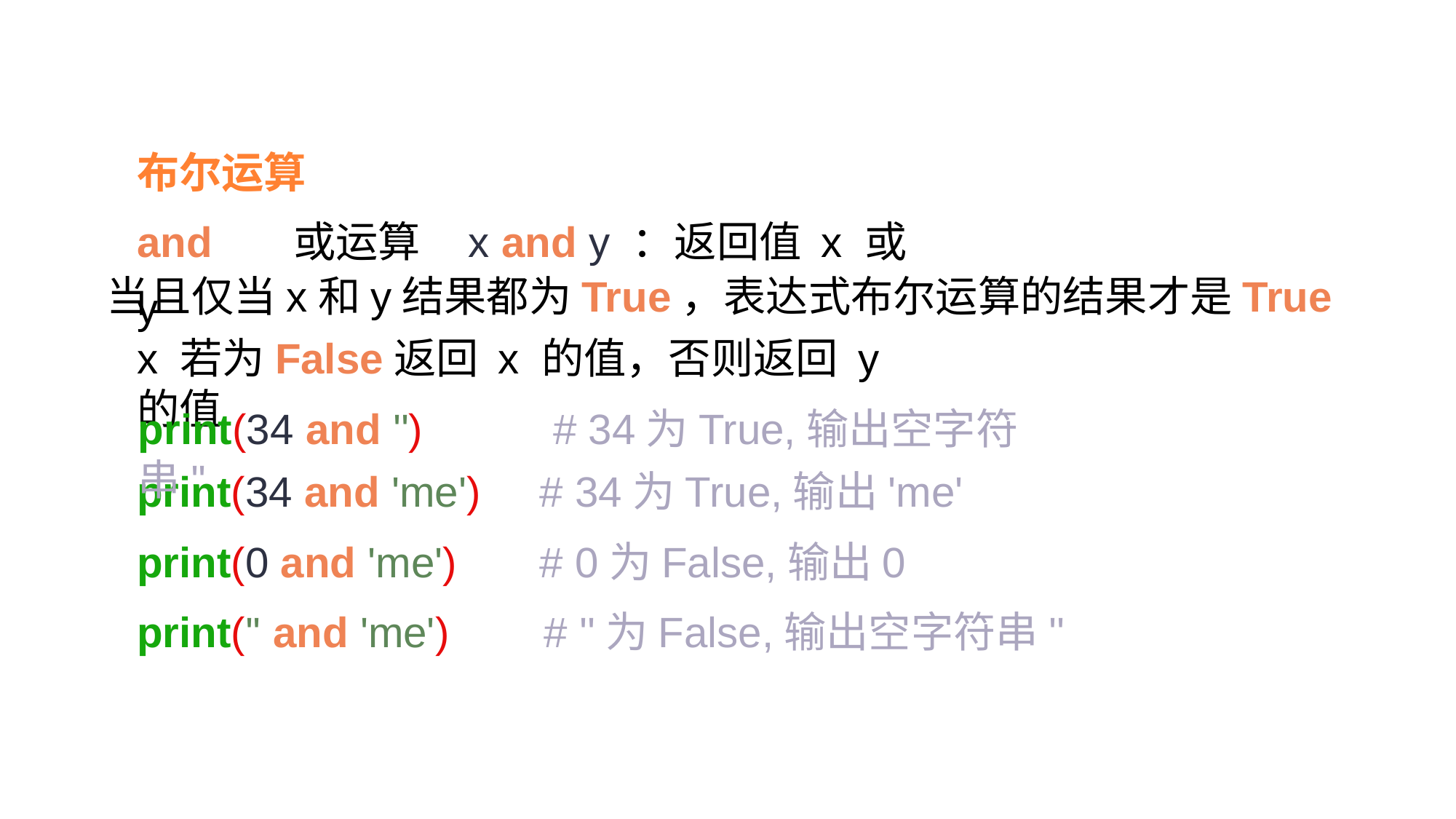

布尔运算
and      或运算    x and y ：返回值 x 或 y
当且仅当x和y结果都为True，表达式布尔运算的结果才是True
x 若为False返回 x 的值，否则返回 y 的值
print(34 and '')           # 34为True,输出空字符串''
print(34 and 'me')     # 34为True,输出'me'
print(0 and 'me')       # 0为False,输出0
print('' and 'me')        # ''为False,输出空字符串''